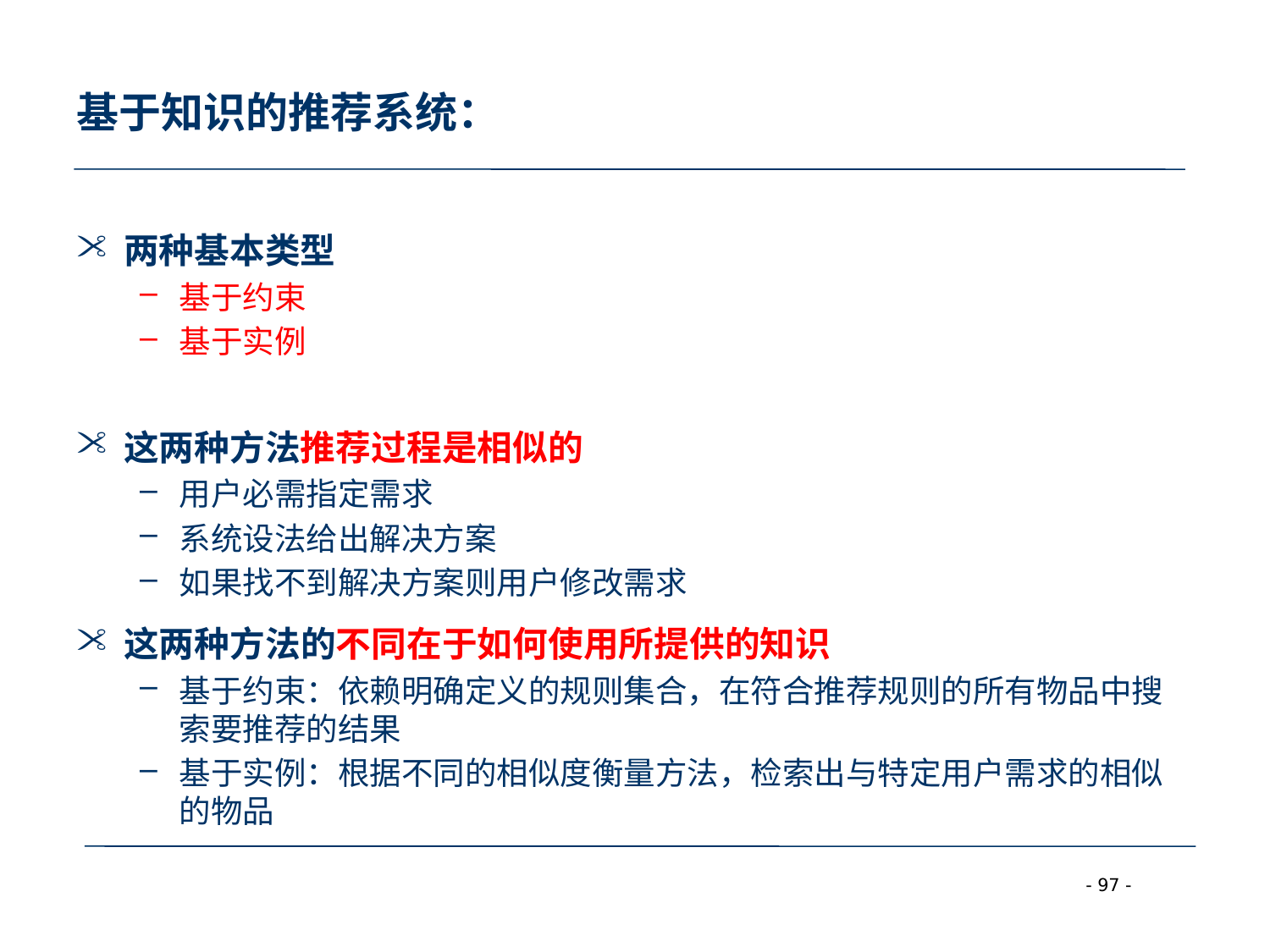

# 基于知识的推荐系统：
两种基本类型
基于约束
基于实例

这两种方法推荐过程是相似的
用户必需指定需求
系统设法给出解决方案
如果找不到解决方案则用户修改需求
这两种方法的不同在于如何使用所提供的知识
基于约束：依赖明确定义的规则集合，在符合推荐规则的所有物品中搜索要推荐的结果
基于实例：根据不同的相似度衡量方法，检索出与特定用户需求的相似的物品